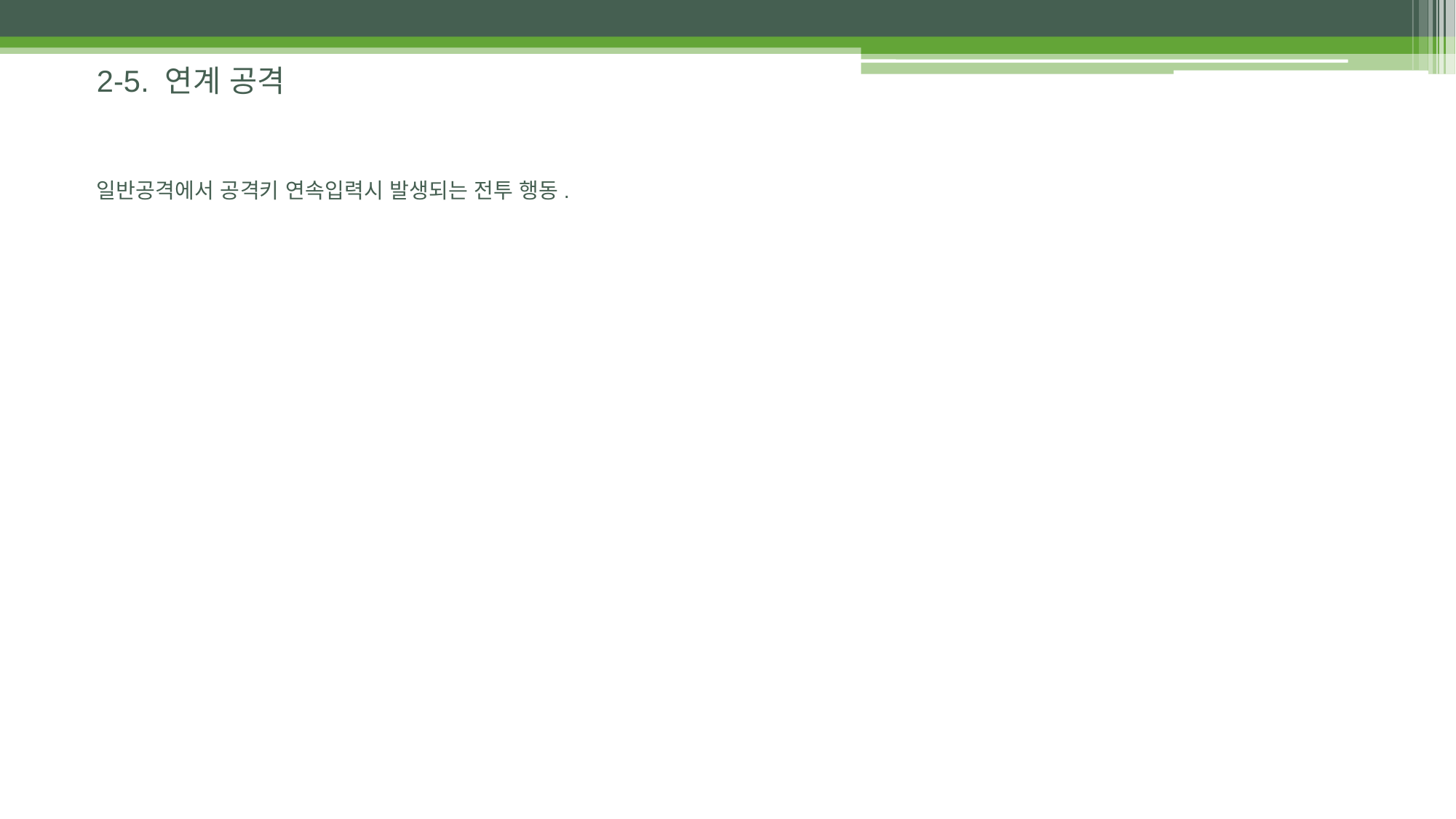

# 2-5. 연계 공격
일반공격에서 공격키 연속입력시 발생되는 전투 행동.